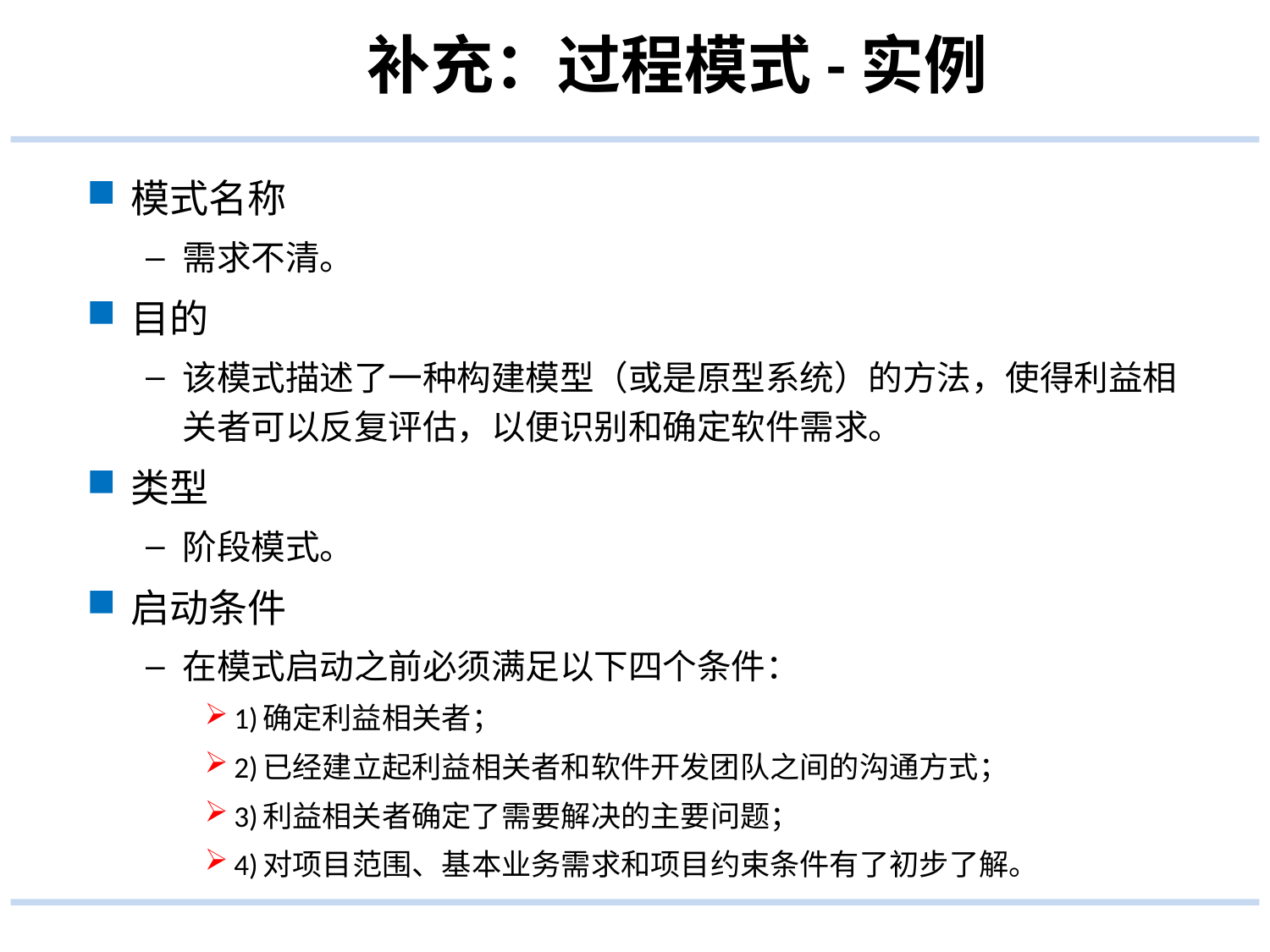

# 补充：过程模式-实例
模式名称
需求不清。
目的
该模式描述了一种构建模型（或是原型系统）的方法，使得利益相关者可以反复评估，以便识别和确定软件需求。
类型
阶段模式。
启动条件
在模式启动之前必须满足以下四个条件：
1)确定利益相关者；
2)已经建立起利益相关者和软件开发团队之间的沟通方式；
3)利益相关者确定了需要解决的主要问题；
4)对项目范围、基本业务需求和项目约束条件有了初步了解。

16